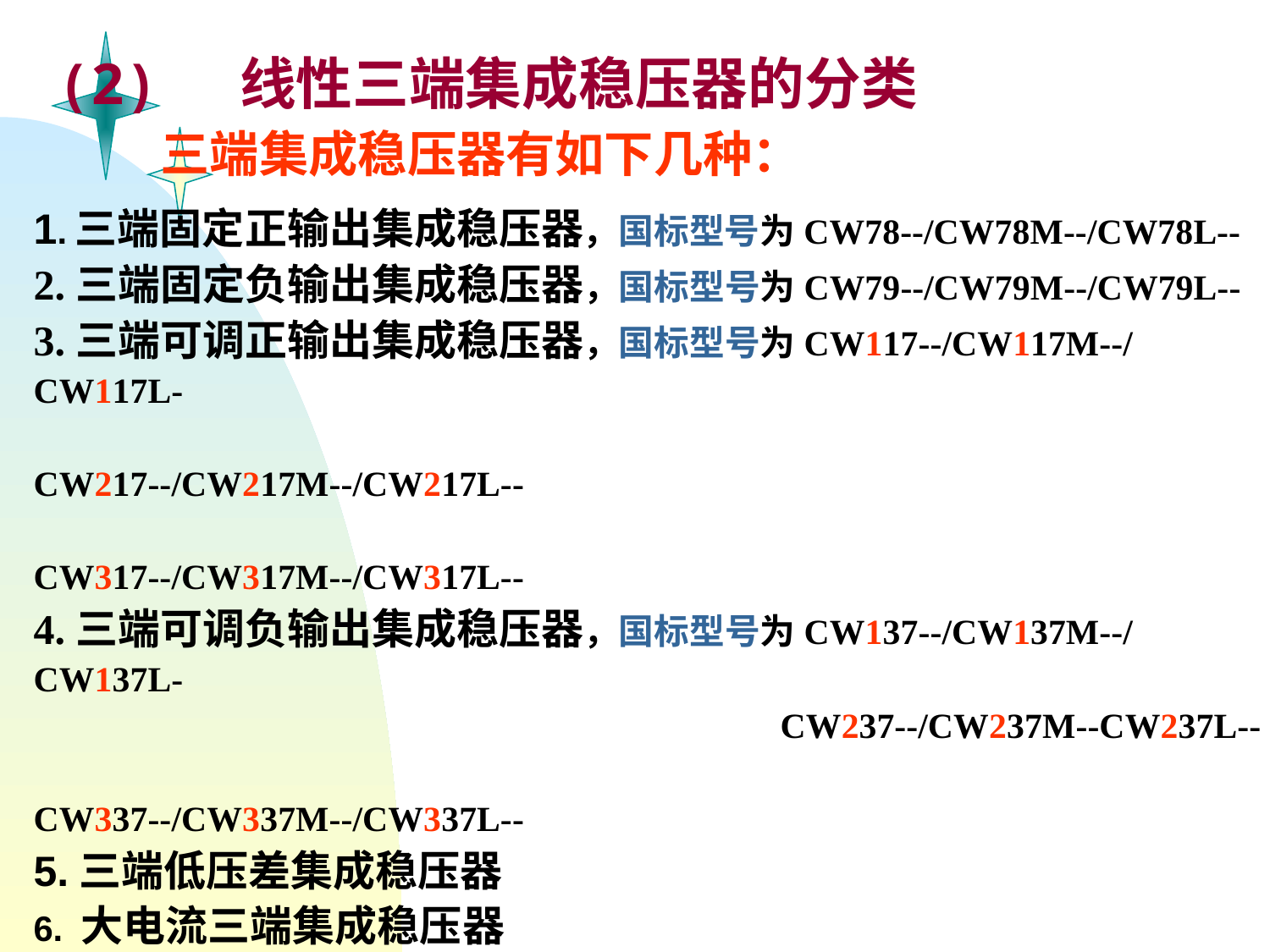

(2)  线性三端集成稳压器的分类
三端集成稳压器有如下几种：
1.三端固定正输出集成稳压器，国标型号为CW78--/CW78M--/CW78L--
2.三端固定负输出集成稳压器，国标型号为CW79--/CW79M--/CW79L--
3.三端可调正输出集成稳压器，国标型号为CW117--/CW117M--/CW117L-
                                                                                    CW217--/CW217M--/CW217L--
                                                                                    CW317--/CW317M--/CW317L--
4.三端可调负输出集成稳压器，国标型号为CW137--/CW137M--/CW137L-
                                                                                    CW237--/CW237M--CW237L--
                                                                                    CW337--/CW337M--/CW337L--
5.三端低压差集成稳压器
6. 大电流三端集成稳压器
           以上1---为军品级；2---为工业品级；3---为民品级。
           军品级为金属外壳或陶瓷封装，工作温度范围-55℃～150℃；
           工业品级为金属外壳或陶瓷封装，工作温度范围-25℃～150℃；
           民品级多为塑料封装，工作温度范围0℃～125℃。